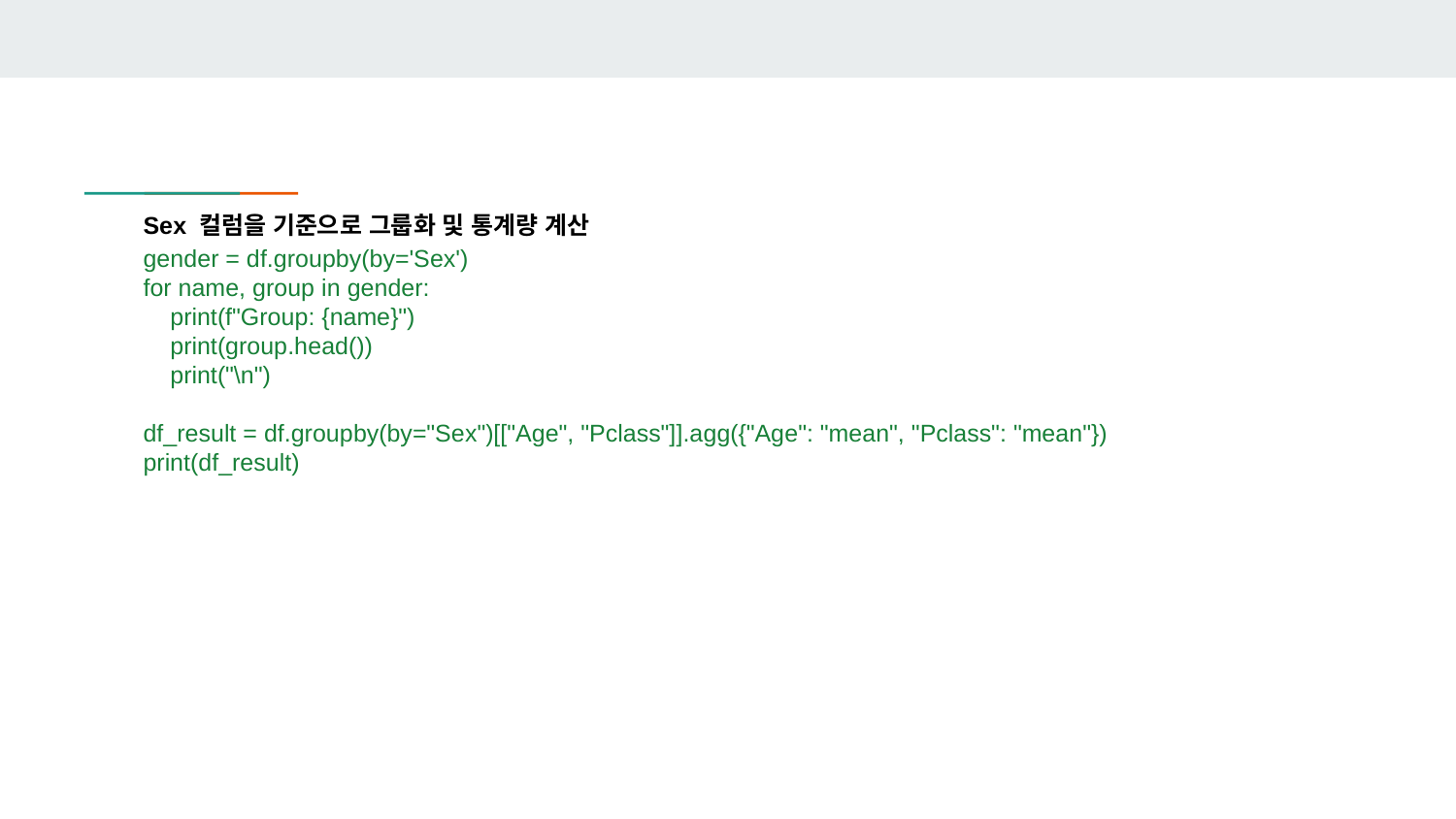

Sex 컬럼을 기준으로 그룹화 및 통계량 계산
gender = df.groupby(by='Sex')
for name, group in gender:
    print(f"Group: {name}")
    print(group.head())
    print("\n")

df_result = df.groupby(by="Sex")[["Age", "Pclass"]].agg({"Age": "mean", "Pclass": "mean"})
print(df_result)